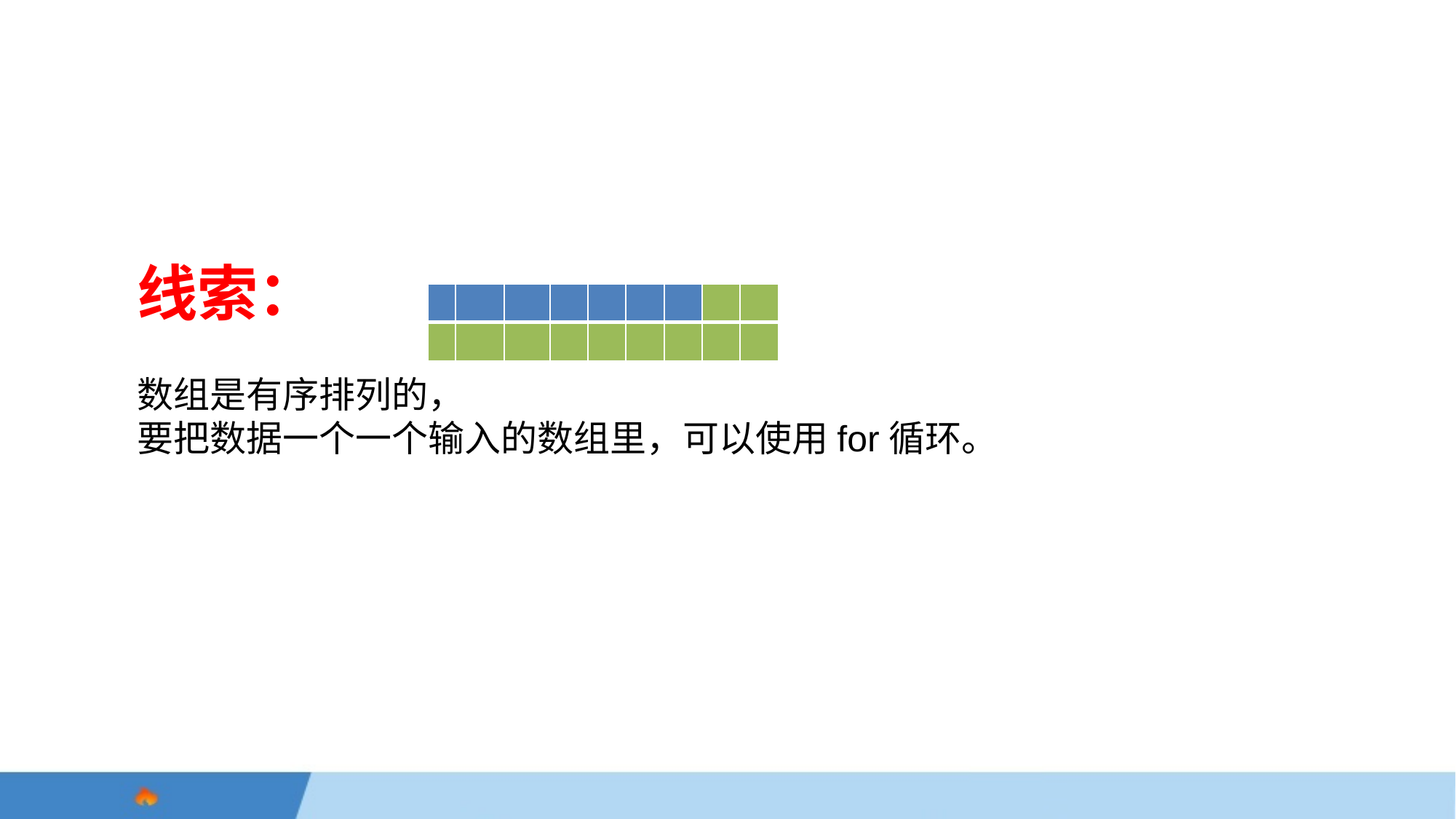

# 线索： 数组是有序排列的， 要把数据一个一个输入的数组里，可以使用for循环。
|  |  |  |  |  |  |  |  |  |
| --- | --- | --- | --- | --- | --- | --- | --- | --- |
|  |  |  |  |  |  |  |  |  |